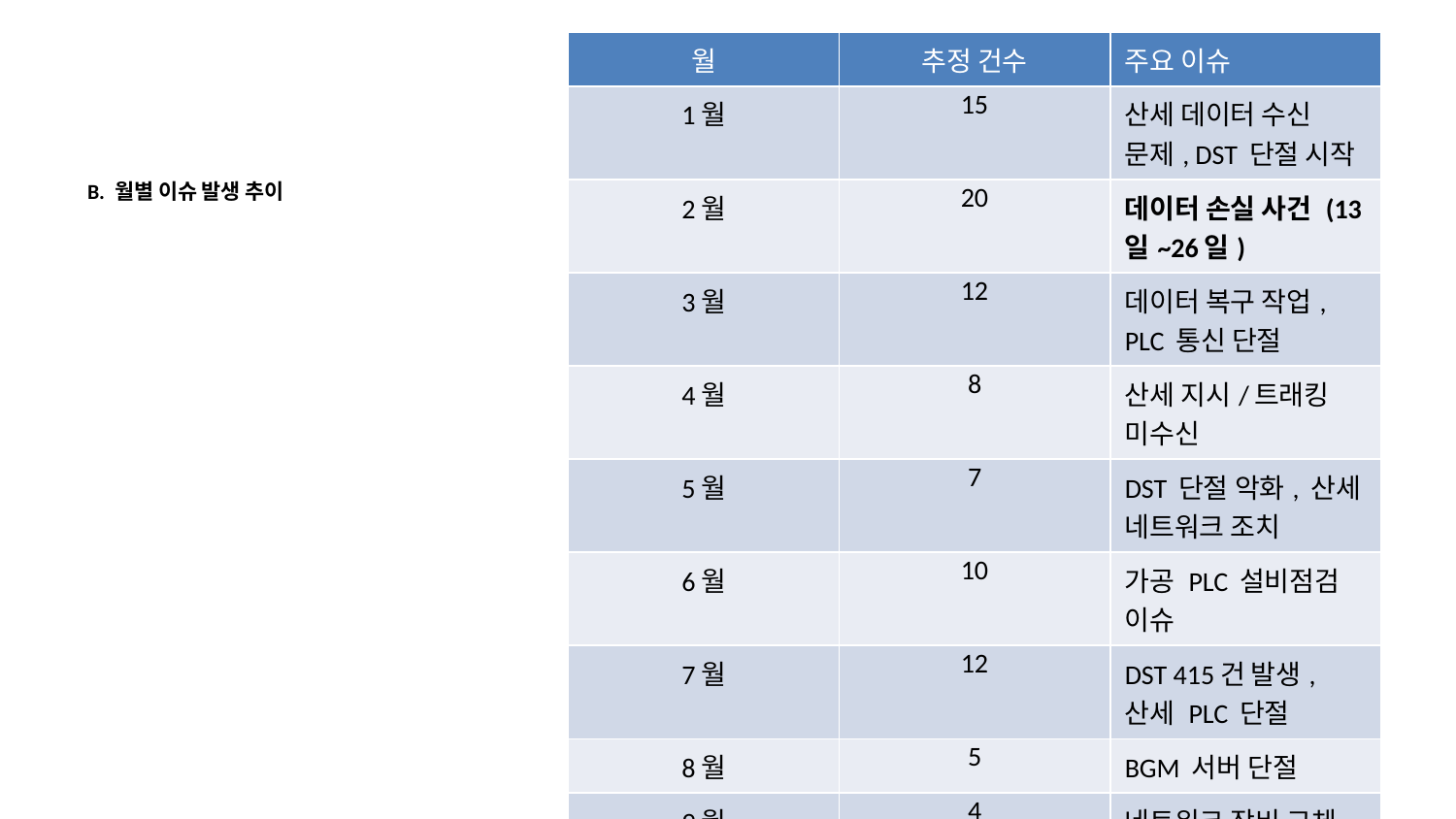

| 월 | 추정 건수 | 주요 이슈 |
| --- | --- | --- |
| 1월 | 15 | 산세 데이터 수신 문제, DST 단절 시작 |
| 2월 | 20 | 데이터 손실 사건 (13일~26일) |
| 3월 | 12 | 데이터 복구 작업, PLC 통신 단절 |
| 4월 | 8 | 산세 지시/트래킹 미수신 |
| 5월 | 7 | DST 단절 악화, 산세 네트워크 조치 |
| 6월 | 10 | 가공 PLC 설비점검 이슈 |
| 7월 | 12 | DST 415건 발생, 산세 PLC 단절 |
| 8월 | 5 | BGM 서버 단절 |
| 9월 | 4 | 네트워크 장비 교체 예정 |
B. 월별 이슈 발생 추이